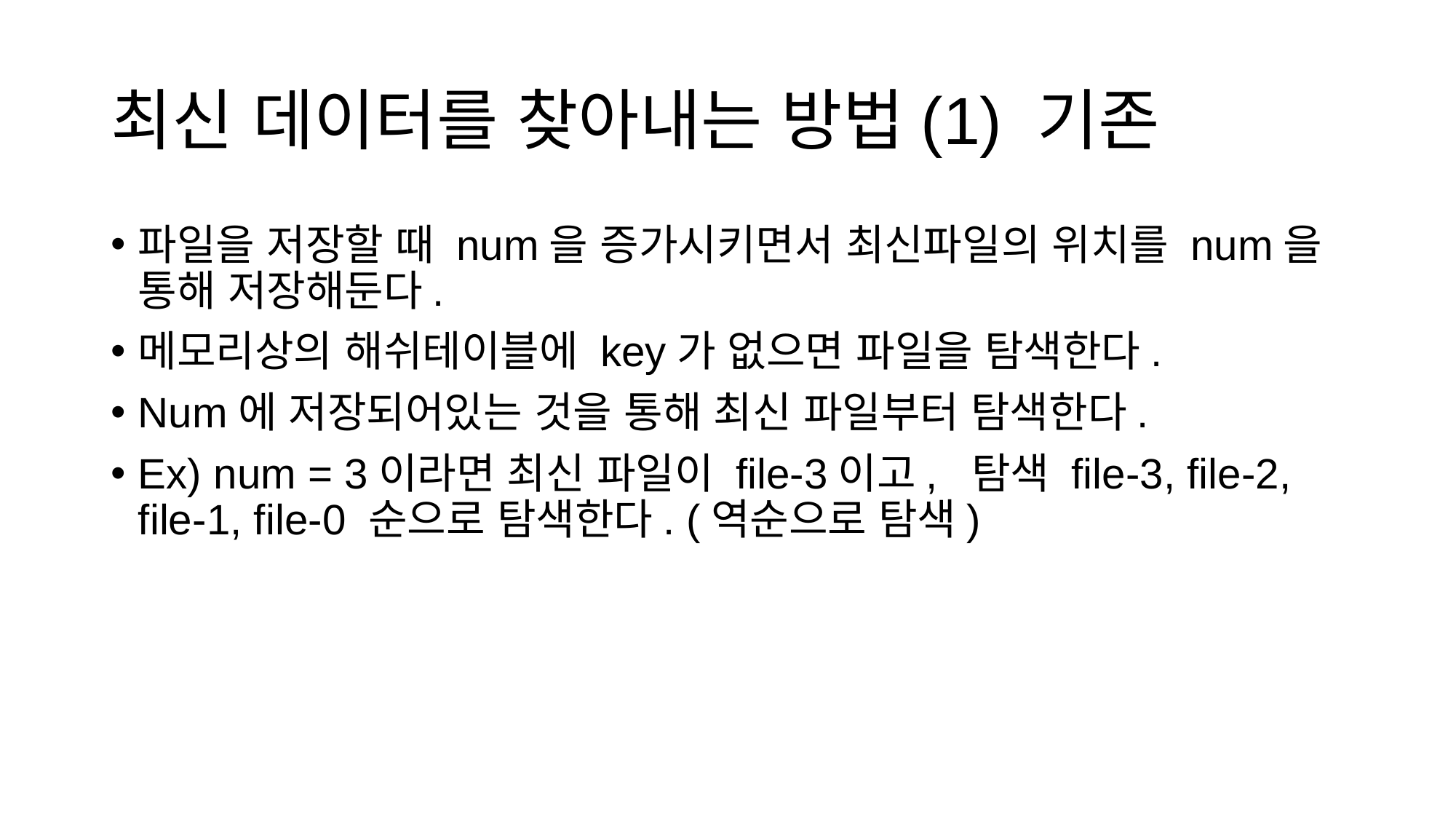

# 최신 데이터를 찾아내는 방법(1) 기존
파일을 저장할 때 num을 증가시키면서 최신파일의 위치를 num을 통해 저장해둔다.
메모리상의 해쉬테이블에 key가 없으면 파일을 탐색한다.
Num에 저장되어있는 것을 통해 최신 파일부터 탐색한다.
Ex) num = 3이라면 최신 파일이 file-3이고,  탐색 file-3, file-2, file-1, file-0 순으로 탐색한다. (역순으로 탐색)